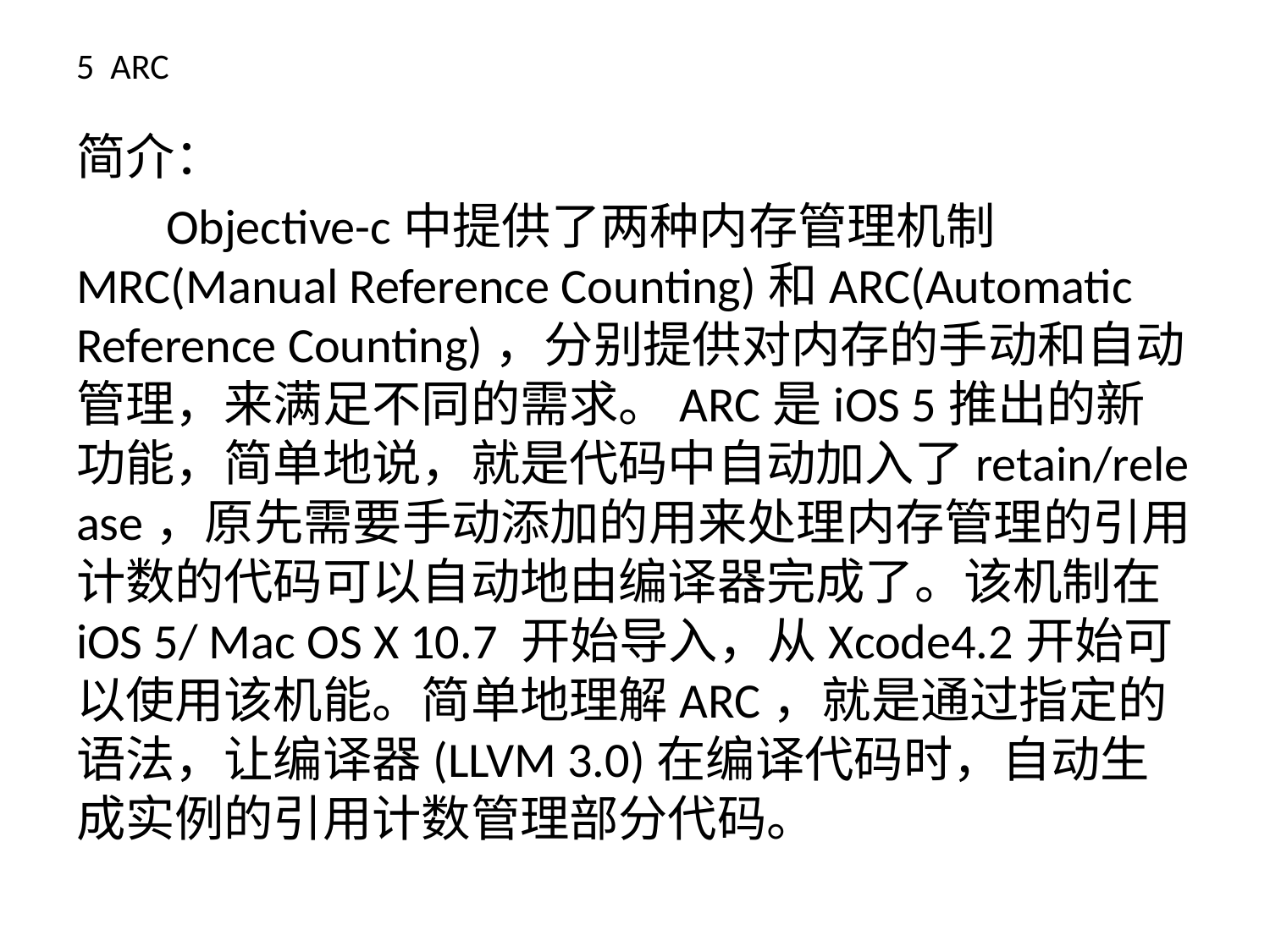

# 5  ARC
简介：
        Objective-c中提供了两种内存管理机制MRC(Manual Reference Counting)和ARC(Automatic Reference Counting)，分别提供对内存的手动和自动管理，来满足不同的需求。ARC是iOS 5推出的新功能，简单地说，就是代码中自动加入了retain/release，原先需要手动添加的用来处理内存管理的引用计数的代码可以自动地由编译器完成了。该机制在 iOS 5/ Mac OS X 10.7 开始导入，从Xcode4.2开始可以使用该机能。简单地理解ARC，就是通过指定的语法，让编译器(LLVM 3.0)在编译代码时，自动生成实例的引用计数管理部分代码。